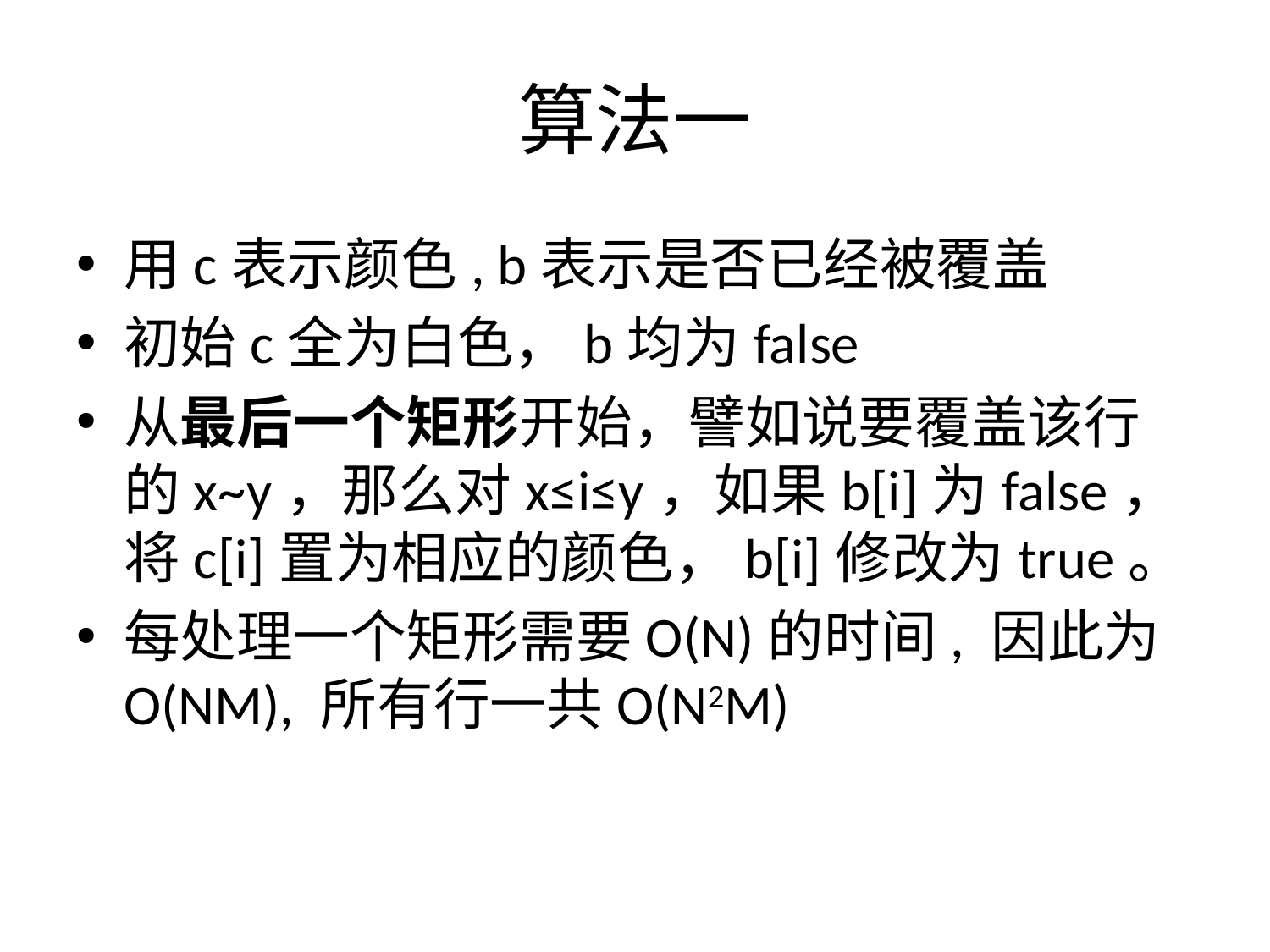

# 算法一
用c表示颜色, b表示是否已经被覆盖
初始c全为白色，b均为false
从最后一个矩形开始，譬如说要覆盖该行的x~y，那么对x≤i≤y，如果b[i]为false，将c[i]置为相应的颜色，b[i]修改为true。
每处理一个矩形需要O(N)的时间, 因此为O(NM), 所有行一共O(N2M)